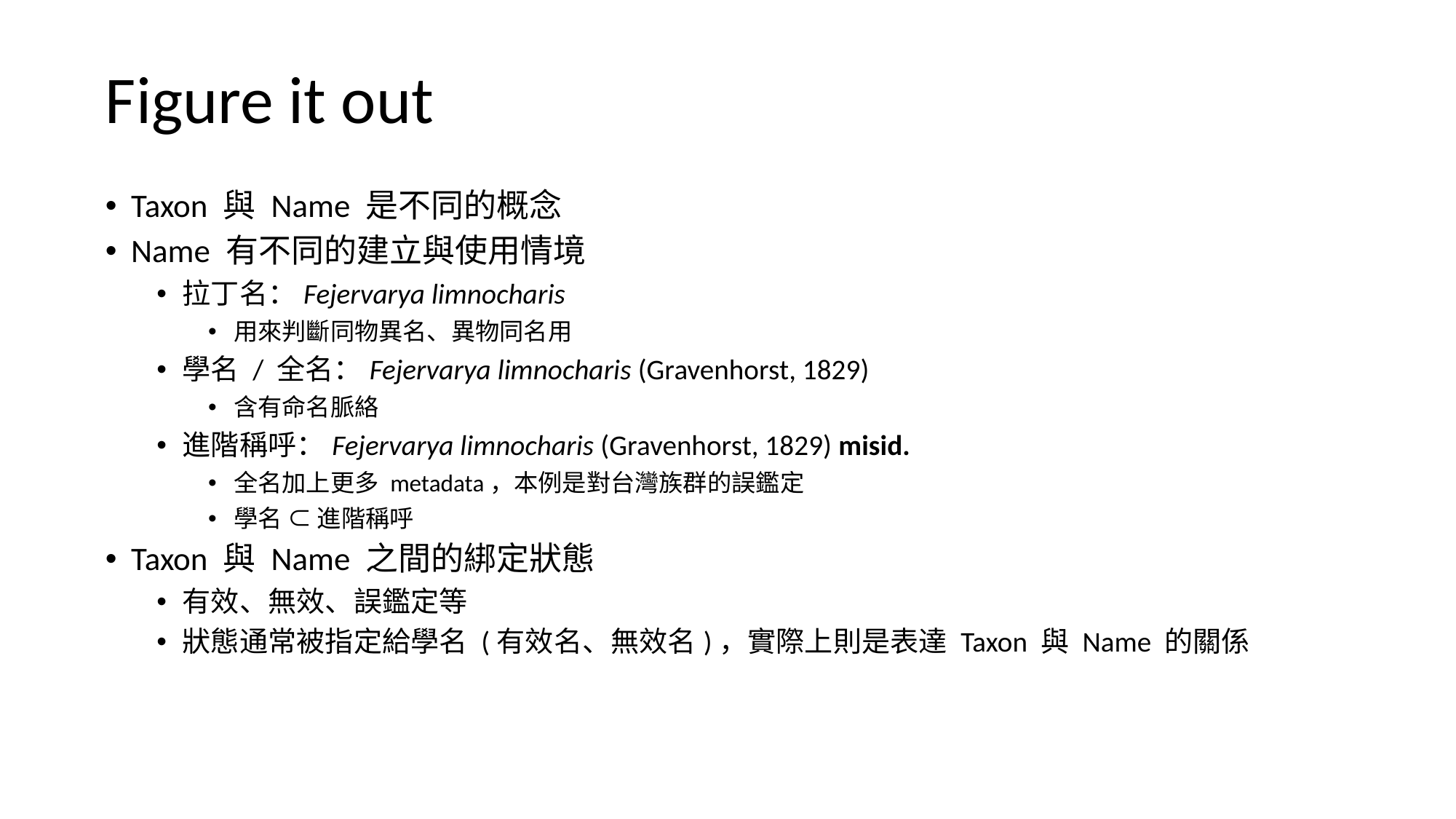

# Figure it out
Taxon 與 Name 是不同的概念
Name 有不同的建立與使用情境
拉丁名：Fejervarya limnocharis
用來判斷同物異名、異物同名用
學名 / 全名：Fejervarya limnocharis (Gravenhorst, 1829)
含有命名脈絡
進階稱呼：Fejervarya limnocharis (Gravenhorst, 1829) misid.
全名加上更多 metadata，本例是對台灣族群的誤鑑定
學名 ⊂ 進階稱呼
Taxon 與 Name 之間的綁定狀態
有效、無效、誤鑑定等
狀態通常被指定給學名 (有效名、無效名)，實際上則是表達 Taxon 與 Name 的關係
3